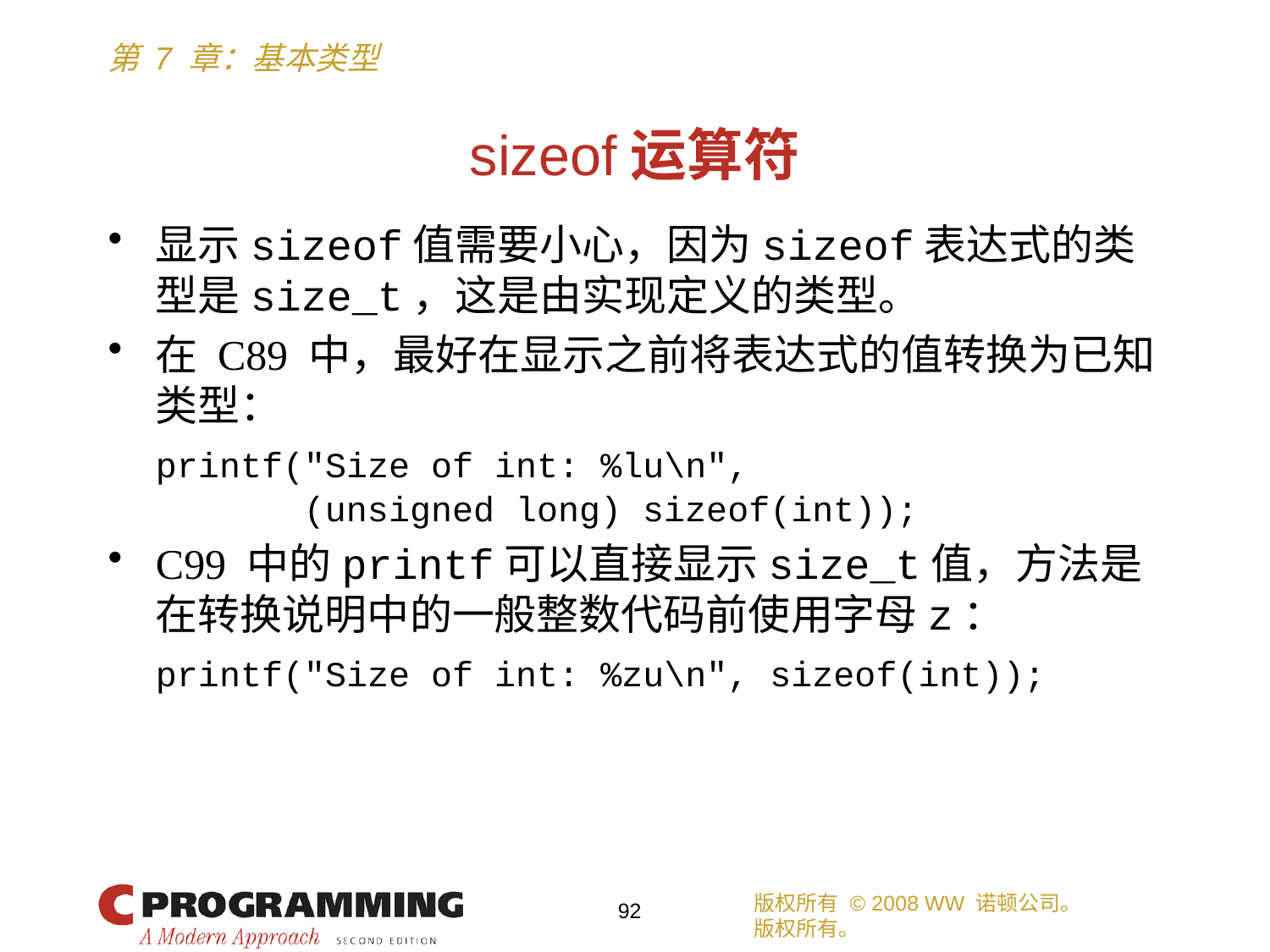

# sizeof运算符
显示sizeof值需要小心，因为sizeof表达式的类型是size_t，这是由实现定义的类型。
在 C89 中，最好在显示之前将表达式的值转换为已知类型：
	printf("Size of int: %lu\n",
	       (unsigned long) sizeof(int));
C99 中的printf可以直接显示size_t值，方法是在转换说明中的一般整数代码前使用字母z：
	printf("Size of int: %zu\n", sizeof(int));
版权所有 © 2008 WW 诺顿公司。
版权所有。
92